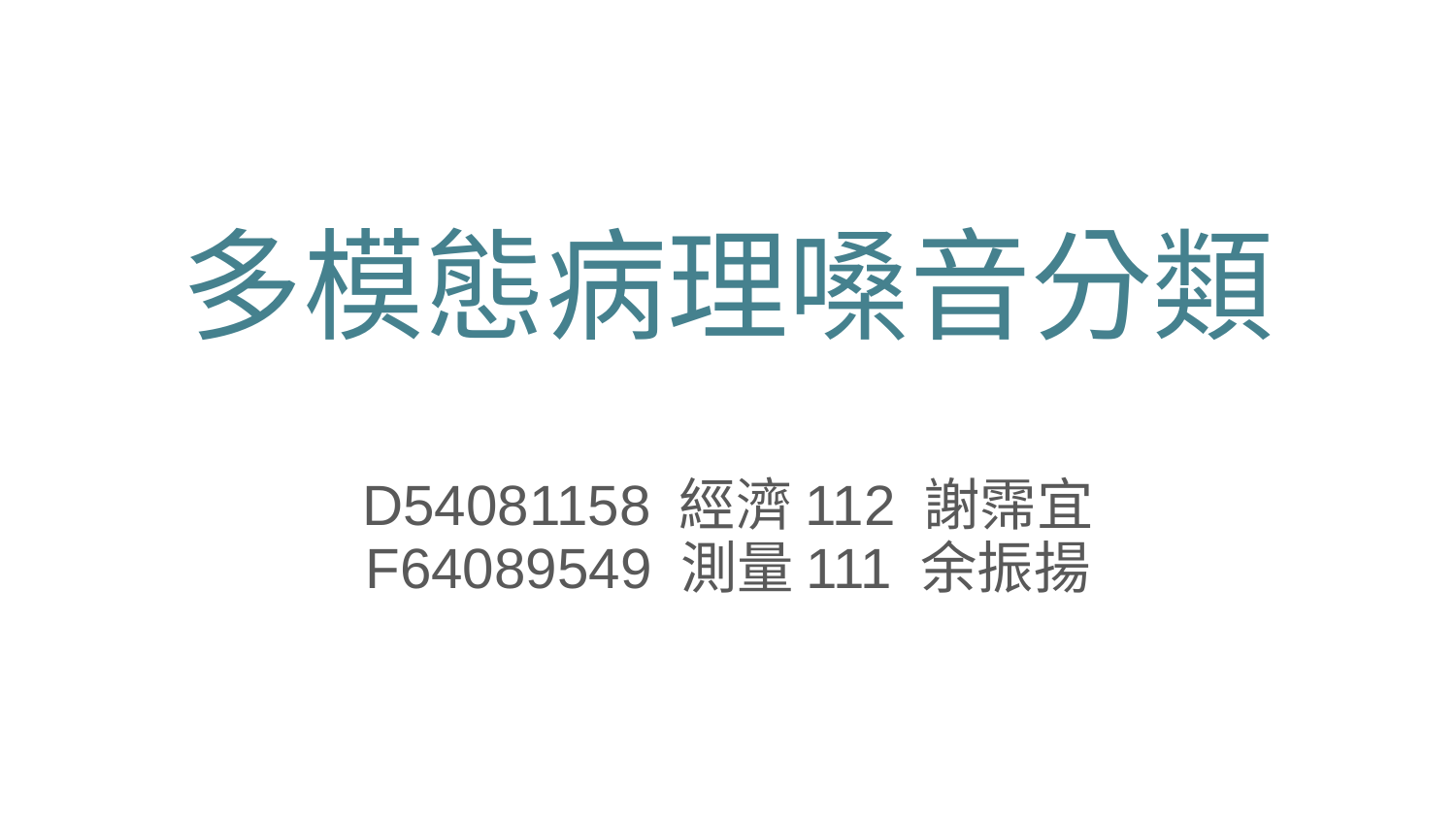

# 多模態病理嗓音分類
D54081158 經濟112 謝霈宜
F64089549 測量111 余振揚